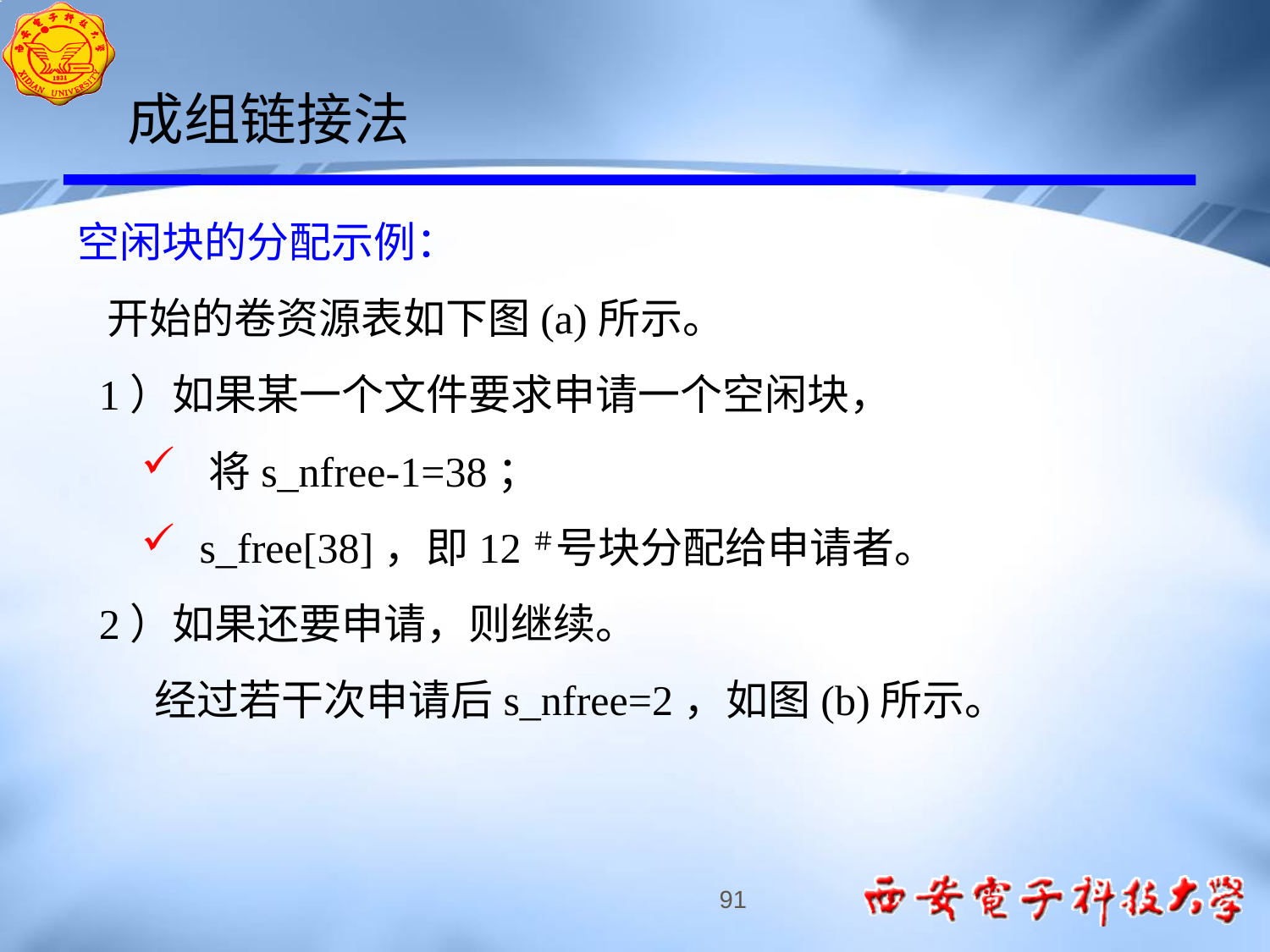

成组链接法
空闲块的分配示例：
  开始的卷资源表如下图(a)所示。
  1）如果某一个文件要求申请一个空闲块，
 将s_nfree-1=38；
 s_free[38]，即12＃号块分配给申请者。
  2）如果还要申请，则继续。
       经过若干次申请后s_nfree=2，如图(b)所示。

91